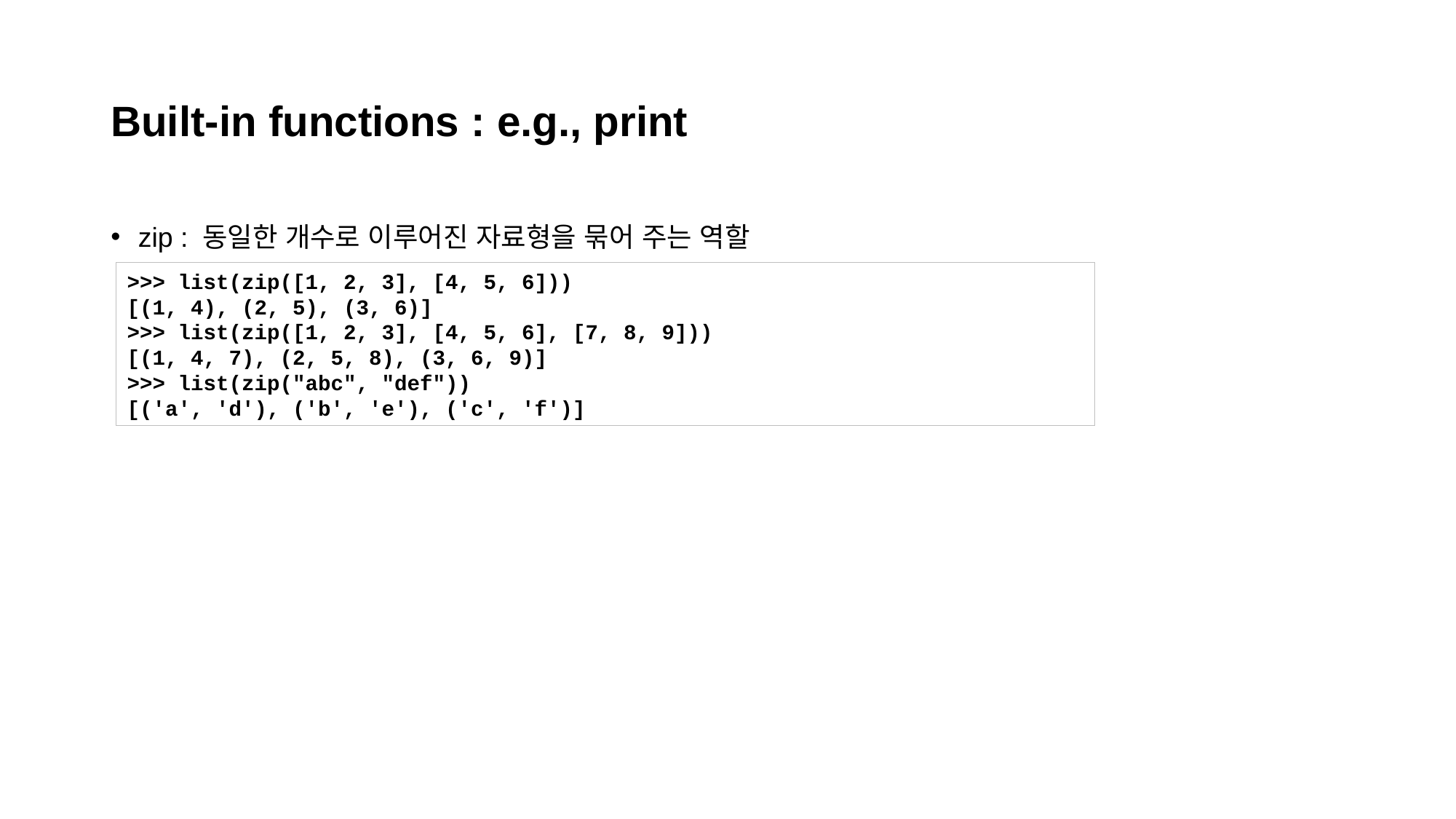

# Built-in functions : e.g., print
zip : 동일한 개수로 이루어진 자료형을 묶어 주는 역할
>>> list(zip([1, 2, 3], [4, 5, 6]))
[(1, 4), (2, 5), (3, 6)]
>>> list(zip([1, 2, 3], [4, 5, 6], [7, 8, 9]))
[(1, 4, 7), (2, 5, 8), (3, 6, 9)]
>>> list(zip("abc", "def"))
[('a', 'd'), ('b', 'e'), ('c', 'f')]